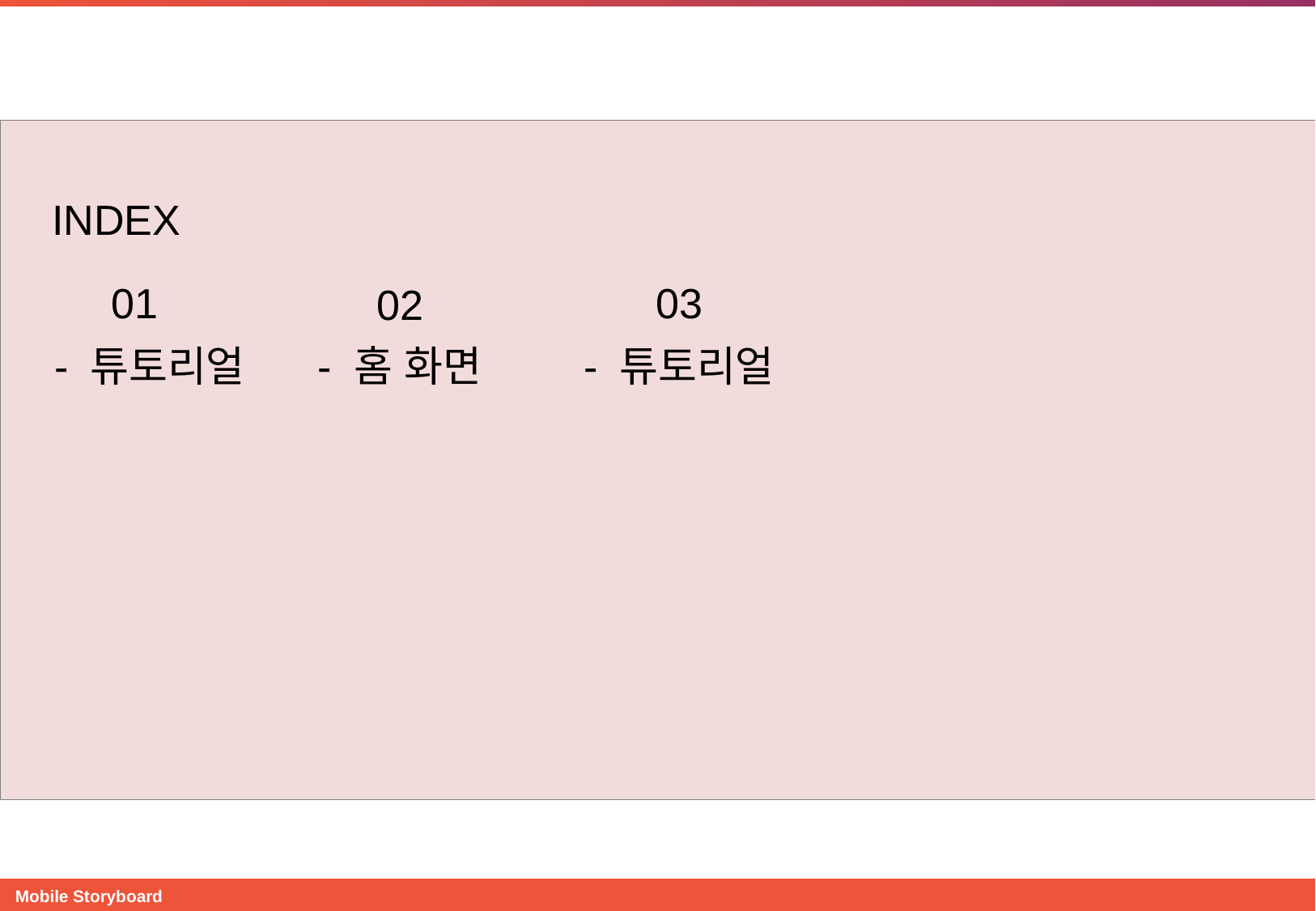

INDEX
01
03
02
- 튜토리얼
- 홈 화면
- 튜토리얼